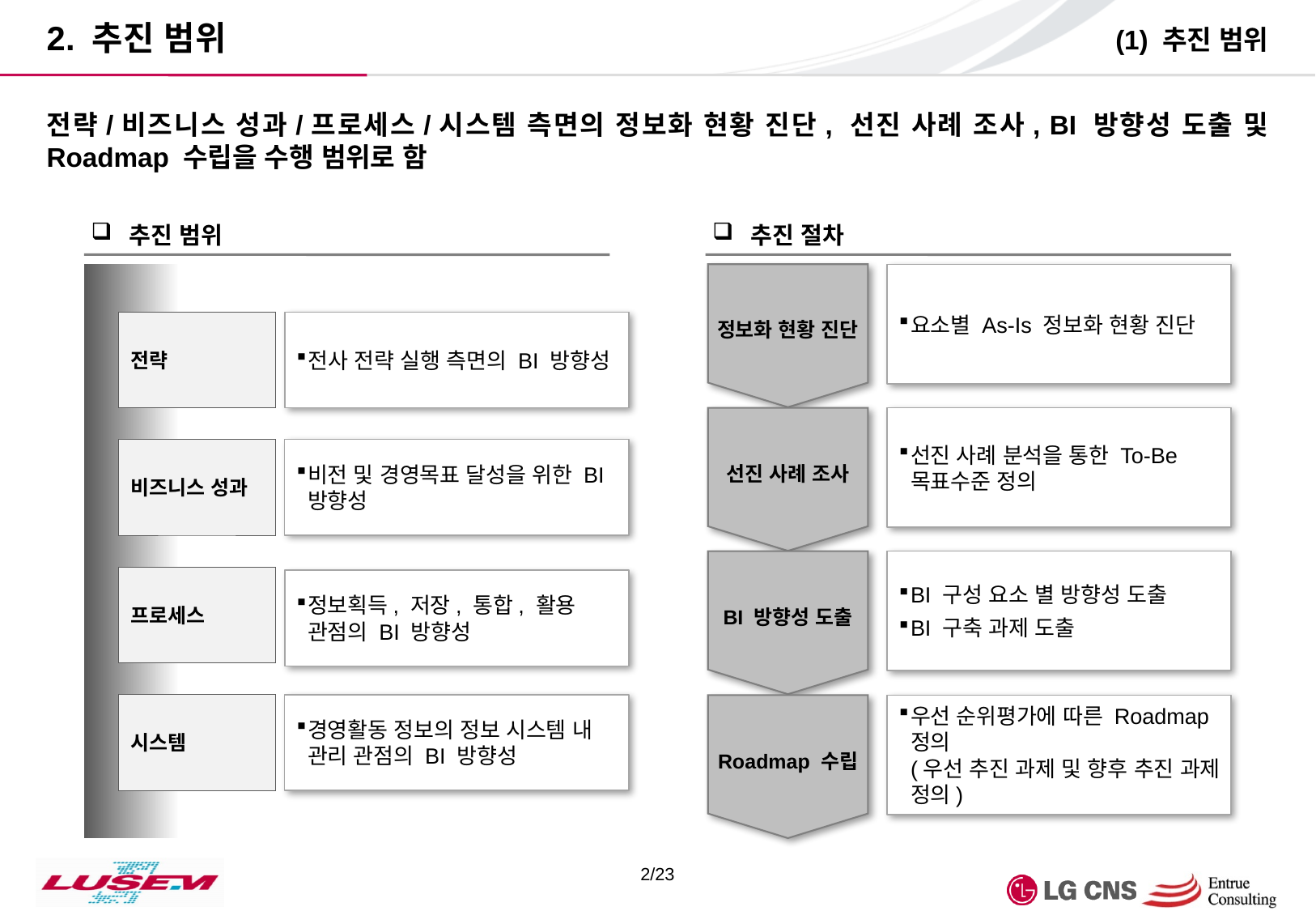

(1) 추진 범위
2. 추진 범위
전략/비즈니스 성과/프로세스/시스템 측면의 정보화 현황 진단, 선진 사례 조사, BI 방향성 도출 및 Roadmap 수립을 수행 범위로 함
추진 범위

추진 절차

정보화 현황 진단
요소별 As-Is 정보화 현황 진단
전략
전사 전략 실행 측면의 BI 방향성
선진 사례 조사
선진 사례 분석을 통한 To-Be 목표수준 정의
비즈니스 성과
비전 및 경영목표 달성을 위한 BI 방향성

BI 방향성 도출
BI 구성 요소 별 방향성 도출
BI 구축 과제 도출
프로세스
정보획득, 저장, 통합, 활용 관점의 BI 방향성
Roadmap 수립
시스템
경영활동 정보의 정보 시스템 내 관리 관점의 BI 방향성
우선 순위평가에 따른 Roadmap 정의
(우선 추진 과제 및 향후 추진 과제 정의)
2/23